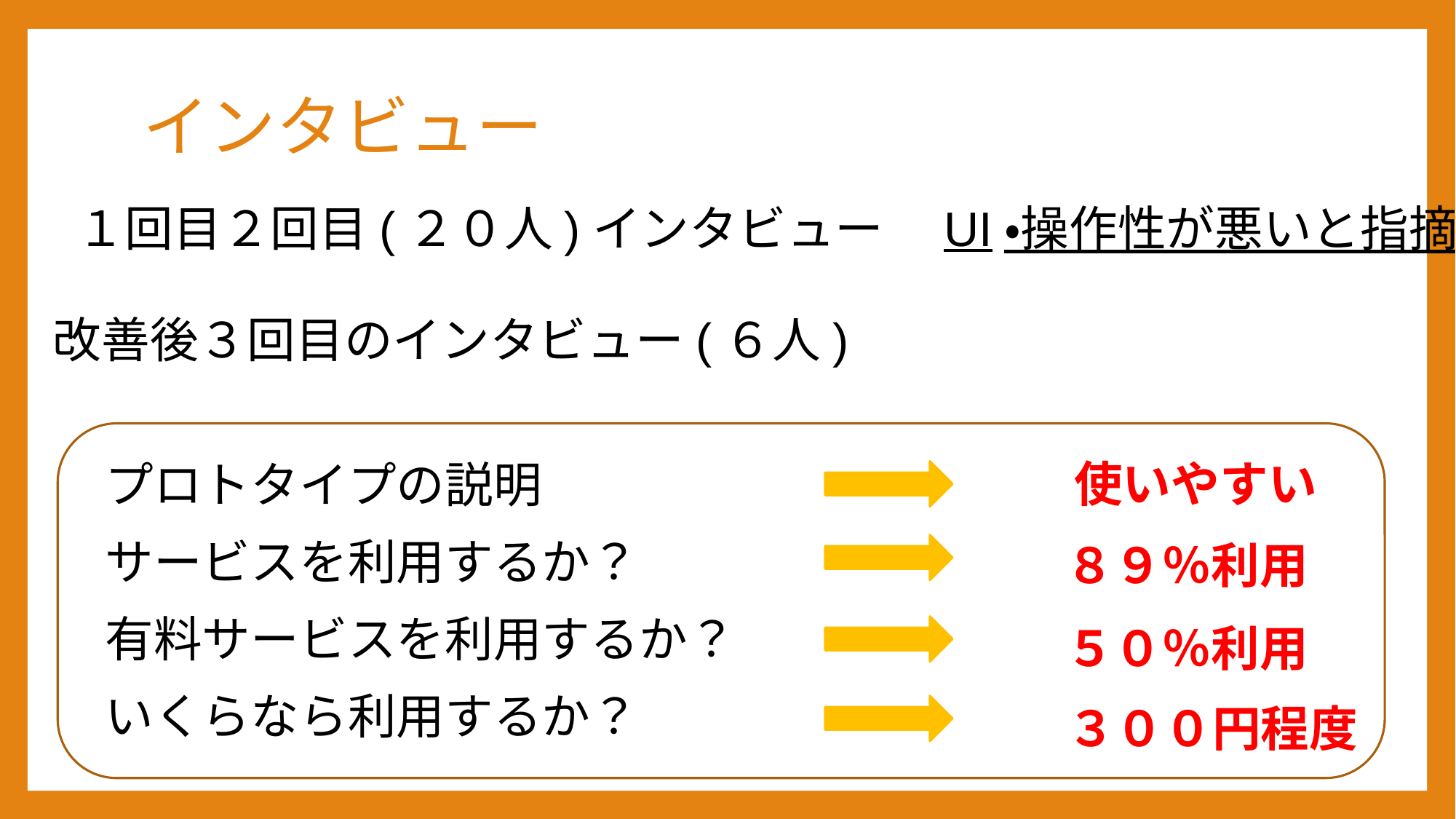

# インタビュー
１回目２回目(２０人)インタビュー　UI・操作性が悪いと指摘
改善後３回目のインタビュー(６人)

使いやすい

プロトタイプの説明

サービスを利用するか？

有料サービスを利用するか？

いくらなら利用するか？

８９％利用

５０％利用

３００円程度